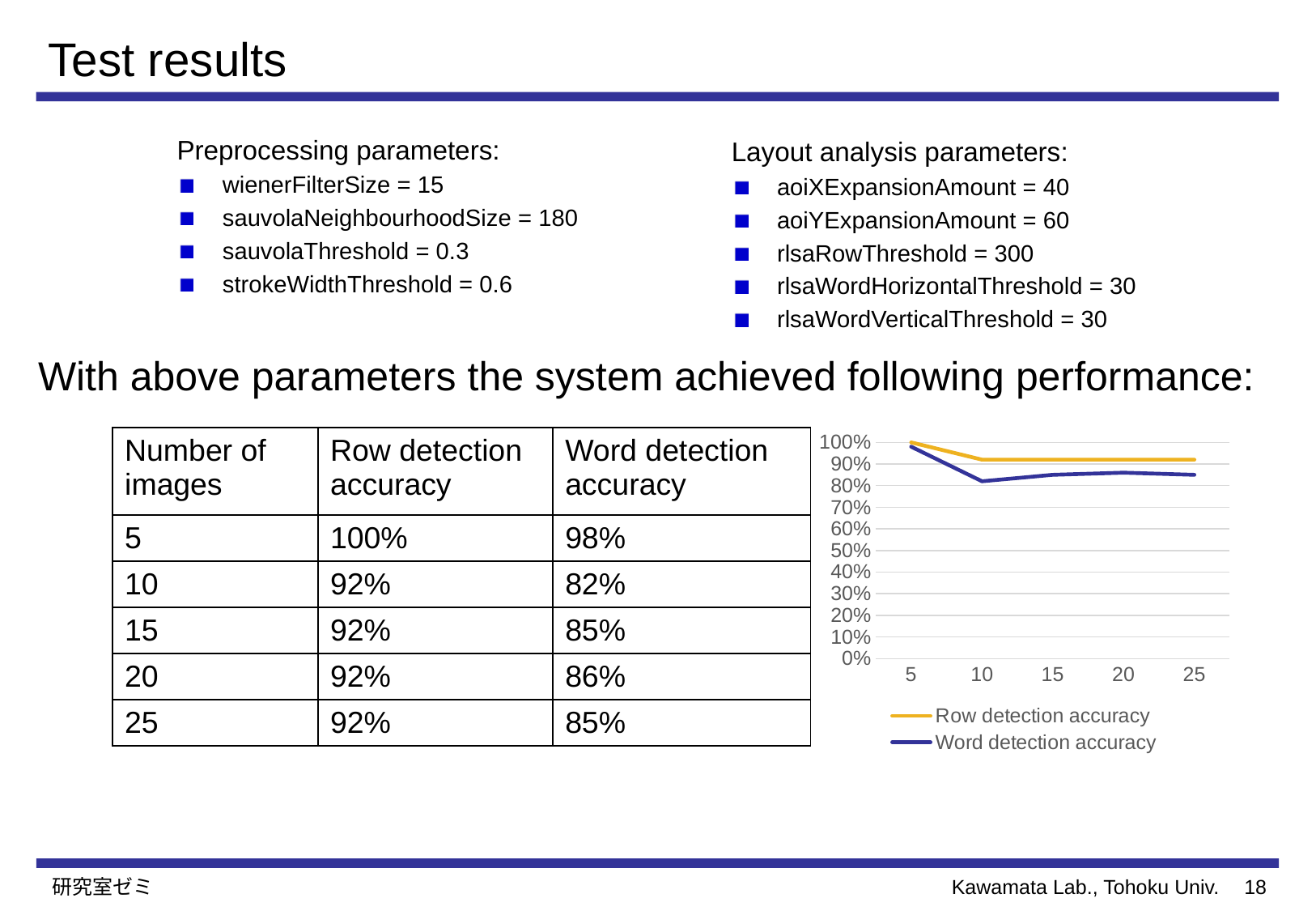

# Test results
Preprocessing parameters:
wienerFilterSize = 15
sauvolaNeighbourhoodSize = 180
sauvolaThreshold = 0.3
strokeWidthThreshold = 0.6

Layout analysis parameters:
aoiXExpansionAmount = 40
aoiYExpansionAmount = 60
rlsaRowThreshold = 300
rlsaWordHorizontalThreshold = 30
rlsaWordVerticalThreshold = 30

With above parameters the system achieved following performance:

### Chart

| Category | Row detection accuracy | Word detection accuracy |
|---|---|---|
| 5 | 1.0 | 0.98 |
| 10 | 0.92 | 0.82 |
| 15 | 0.92 | 0.85 |
| 20 | 0.92 | 0.86 |
| 25 | 0.92 | 0.85 |
| Number of images | Row detection accuracy | Word detection accuracy |
| --- | --- | --- |
| 5 | 100% | 98% |
| 10 | 92% | 82% |
| 15 | 92% | 85% |
| 20 | 92% | 86% |
| 25 | 92% | 85% |
研究室ゼミ
18